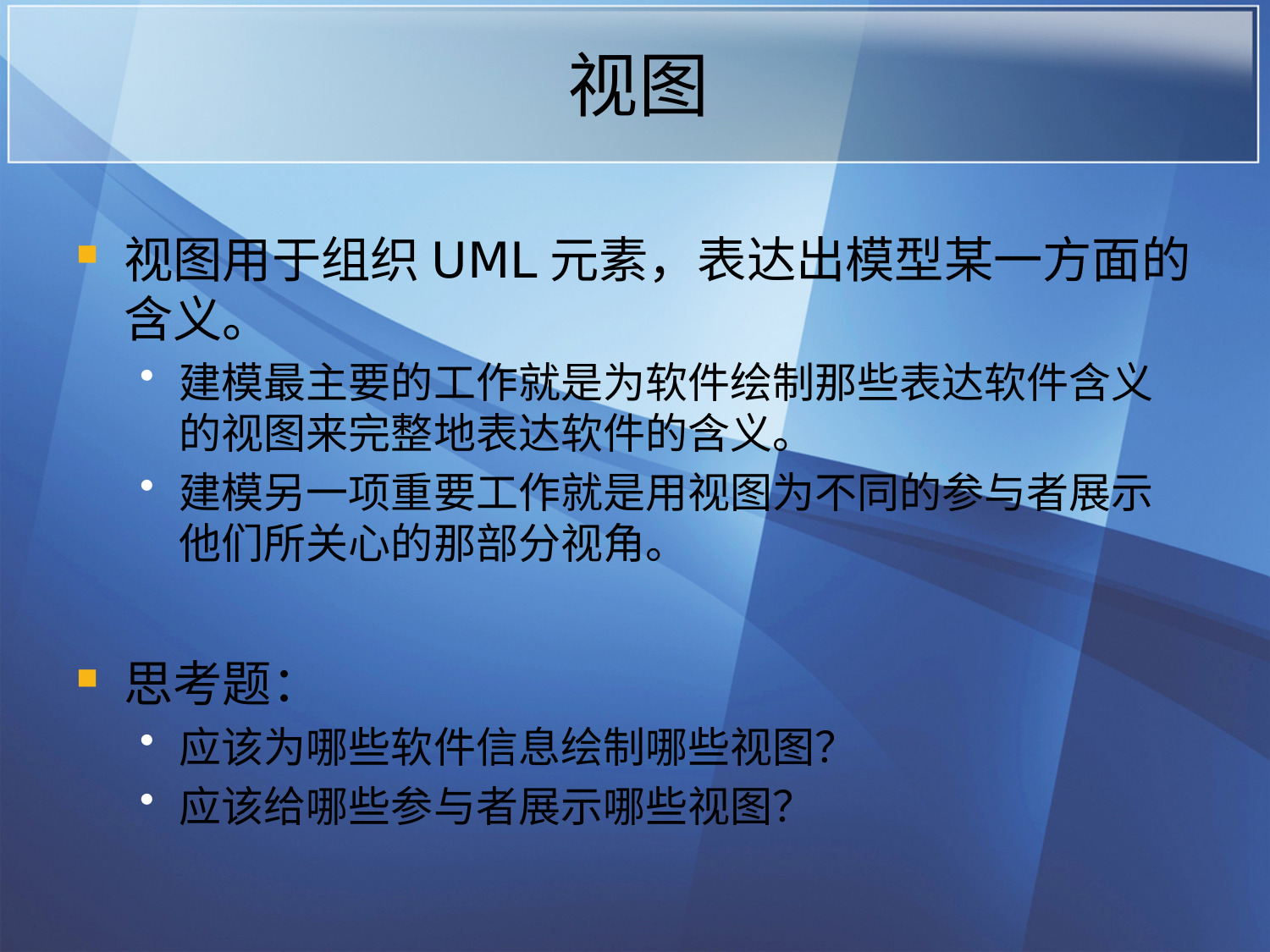

# 视图
视图用于组织UML元素，表达出模型某一方面的含义。
建模最主要的工作就是为软件绘制那些表达软件含义的视图来完整地表达软件的含义。
建模另一项重要工作就是用视图为不同的参与者展示他们所关心的那部分视角。

思考题：
应该为哪些软件信息绘制哪些视图？
应该给哪些参与者展示哪些视图？